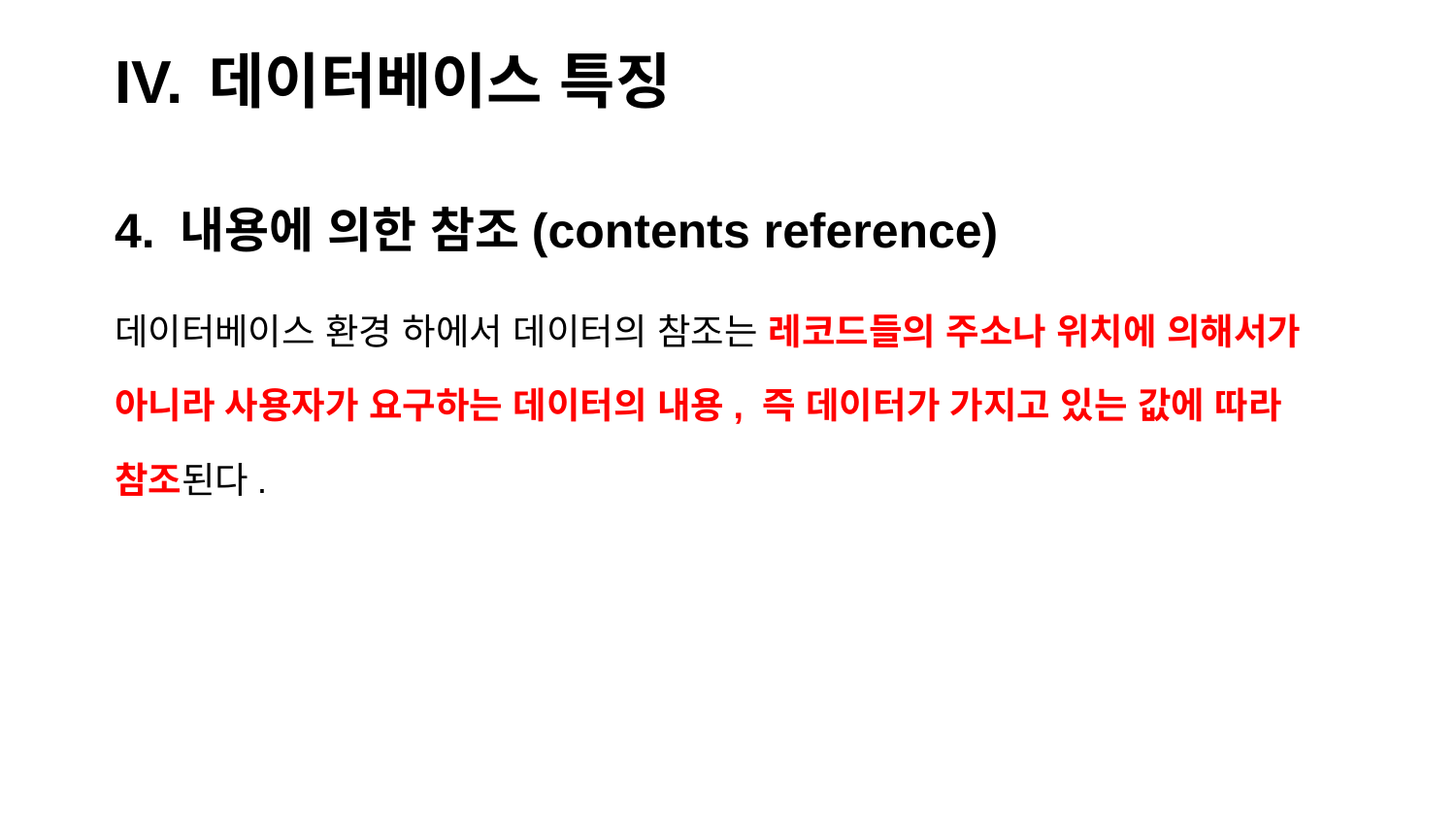

# IV. 데이터베이스 특징
4. 내용에 의한 참조(contents reference)
데이터베이스 환경 하에서 데이터의 참조는 레코드들의 주소나 위치에 의해서가 아니라 사용자가 요구하는 데이터의 내용, 즉 데이터가 가지고 있는 값에 따라 참조된다.